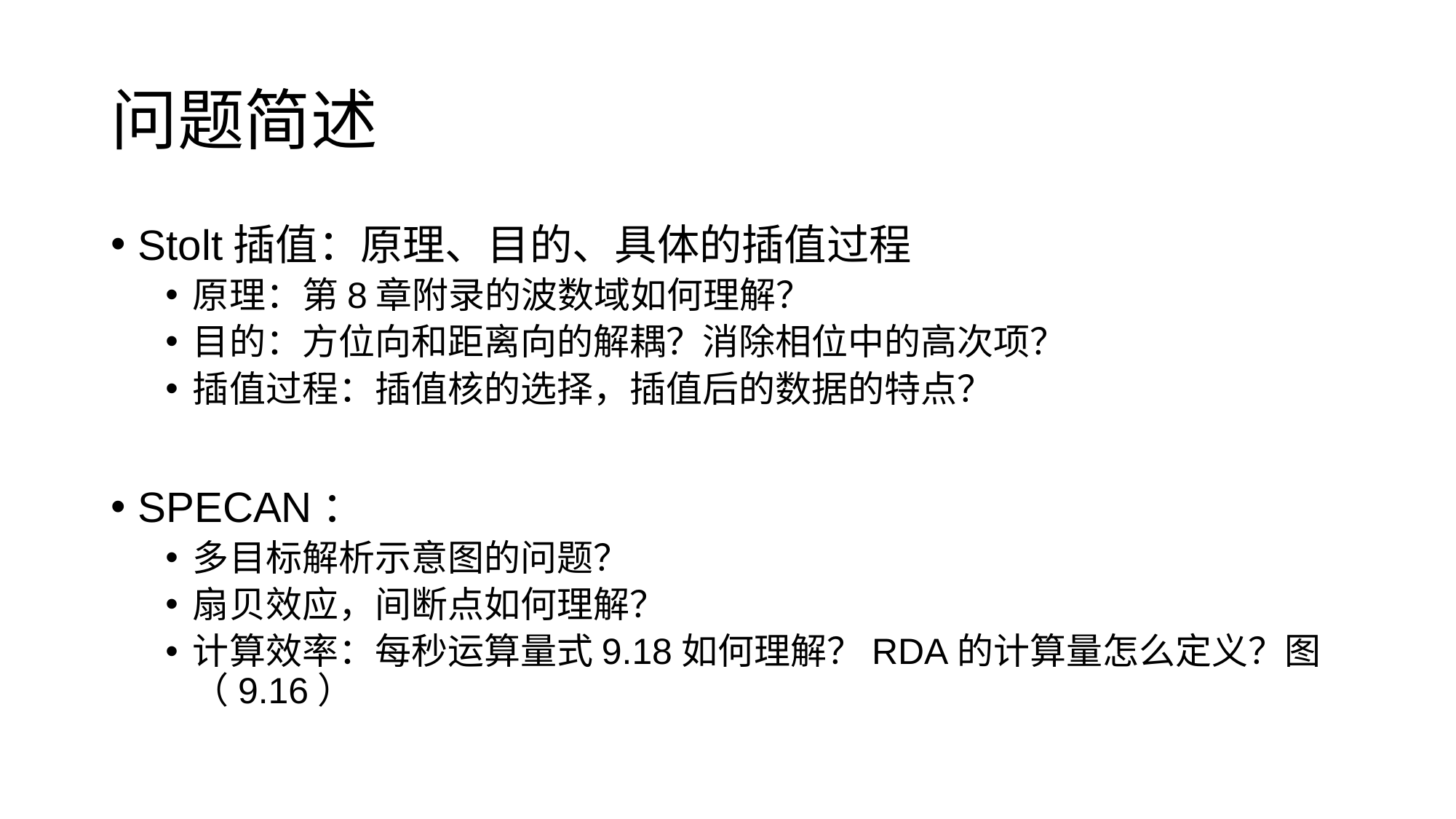

# 问题简述
Stolt插值：原理、目的、具体的插值过程
原理：第8章附录的波数域如何理解？
目的：方位向和距离向的解耦？消除相位中的高次项？
插值过程：插值核的选择，插值后的数据的特点？

SPECAN：
多目标解析示意图的问题？
扇贝效应，间断点如何理解？
计算效率：每秒运算量式9.18如何理解？RDA的计算量怎么定义？图（9.16）